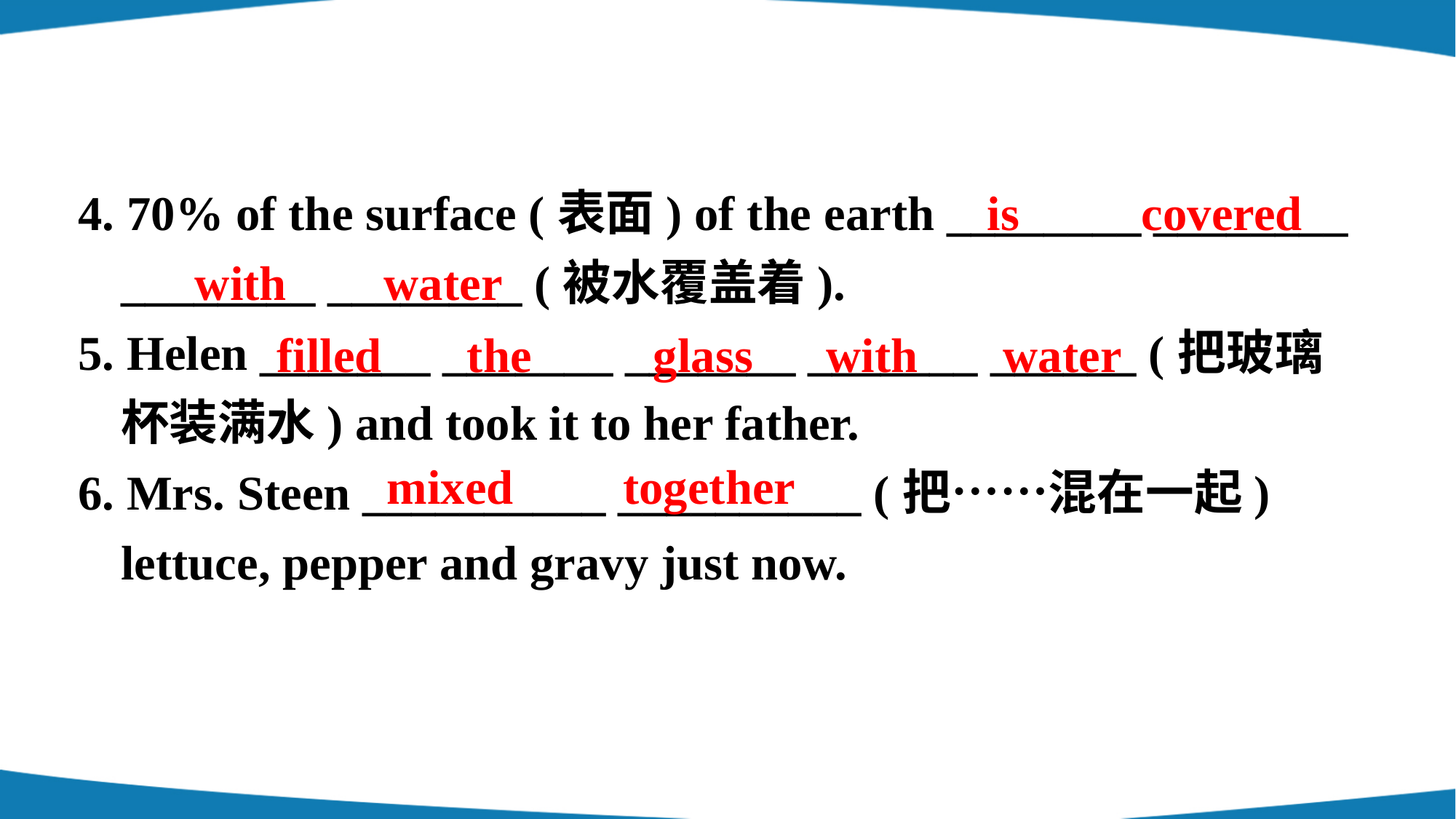

4. 70% of the surface (表面) of the earth ________ ________ ________ ________ (被水覆盖着).
5. Helen _______ _______ _______ _______ ______ (把玻璃杯装满水) and took it to her father.
6. Mrs. Steen __________ __________ (把……混在一起) lettuce, pepper and gravy just now.
                                                                     is          covered       with        water
filled       the          glass      with       water
mixed         together